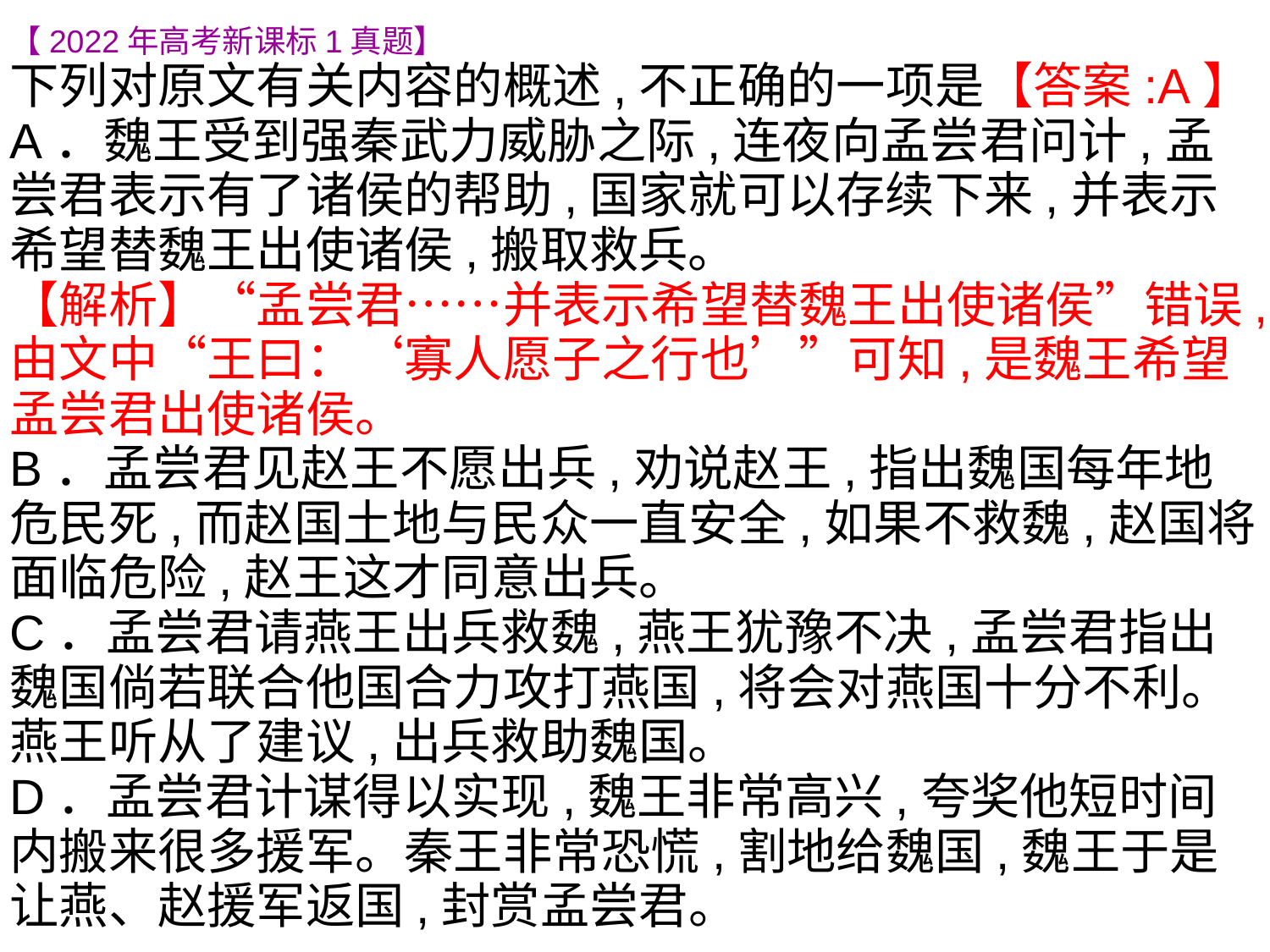

【2022年高考新课标1真题】
下列对原文有关内容的概述,不正确的一项是【答案:A】A．魏王受到强秦武力威胁之际,连夜向孟尝君问计,孟尝君表示有了诸侯的帮助,国家就可以存续下来,并表示希望替魏王出使诸侯,搬取救兵。
【解析】“孟尝君……并表示希望替魏王出使诸侯”错误,由文中“王曰：‘寡人愿子之行也’”可知,是魏王希望孟尝君出使诸侯。
B．孟尝君见赵王不愿出兵,劝说赵王,指出魏国每年地危民死,而赵国土地与民众一直安全,如果不救魏,赵国将面临危险,赵王这才同意出兵。
C．孟尝君请燕王出兵救魏,燕王犹豫不决,孟尝君指出魏国倘若联合他国合力攻打燕国,将会对燕国十分不利。燕王听从了建议,出兵救助魏国。
D．孟尝君计谋得以实现,魏王非常高兴,夸奖他短时间内搬来很多援军。秦王非常恐慌,割地给魏国,魏王于是让燕、赵援军返国,封赏孟尝君。